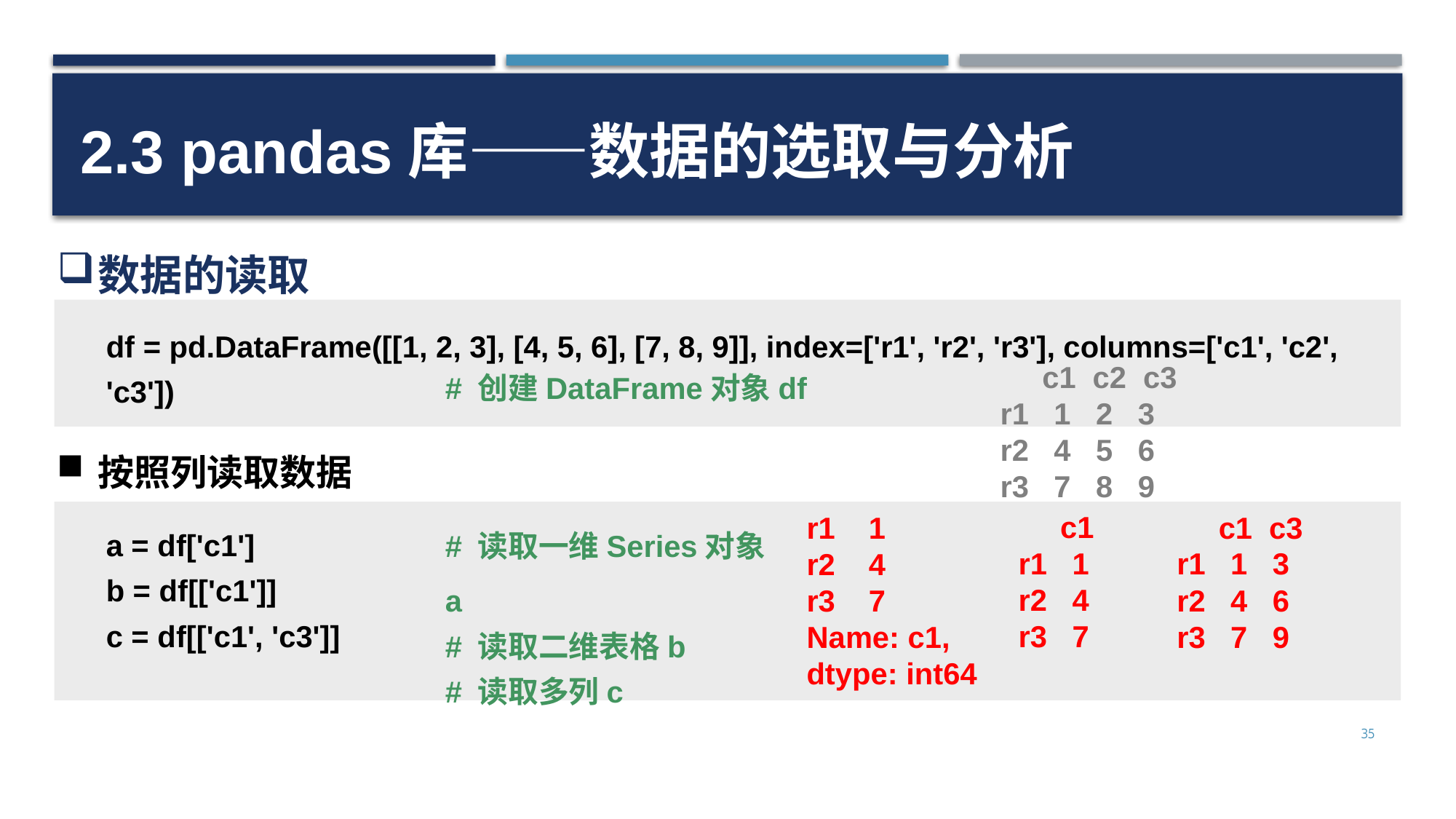

2.3 pandas库——数据的选取与分析
数据的读取

df = pd.DataFrame([[1, 2, 3], [4, 5, 6], [7, 8, 9]], index=['r1', 'r2', 'r3'], columns=['c1', 'c2', 'c3'])
# 创建DataFrame对象df
     c1  c2  c3
r1   1   2   3
r2   4   5   6
r3   7   8   9
按照列读取数据

# 读取一维Series对象a
# 读取二维表格b
# 读取多列c
a = df['c1']
b = df[['c1']]
c = df[['c1', 'c3']]
     c1
r1   1
r2   4
r3   7
     c1  c3
r1   1   3
r2   4   6
r3   7   9
r1    1
r2    4
r3    7
Name: c1, dtype: int64
35